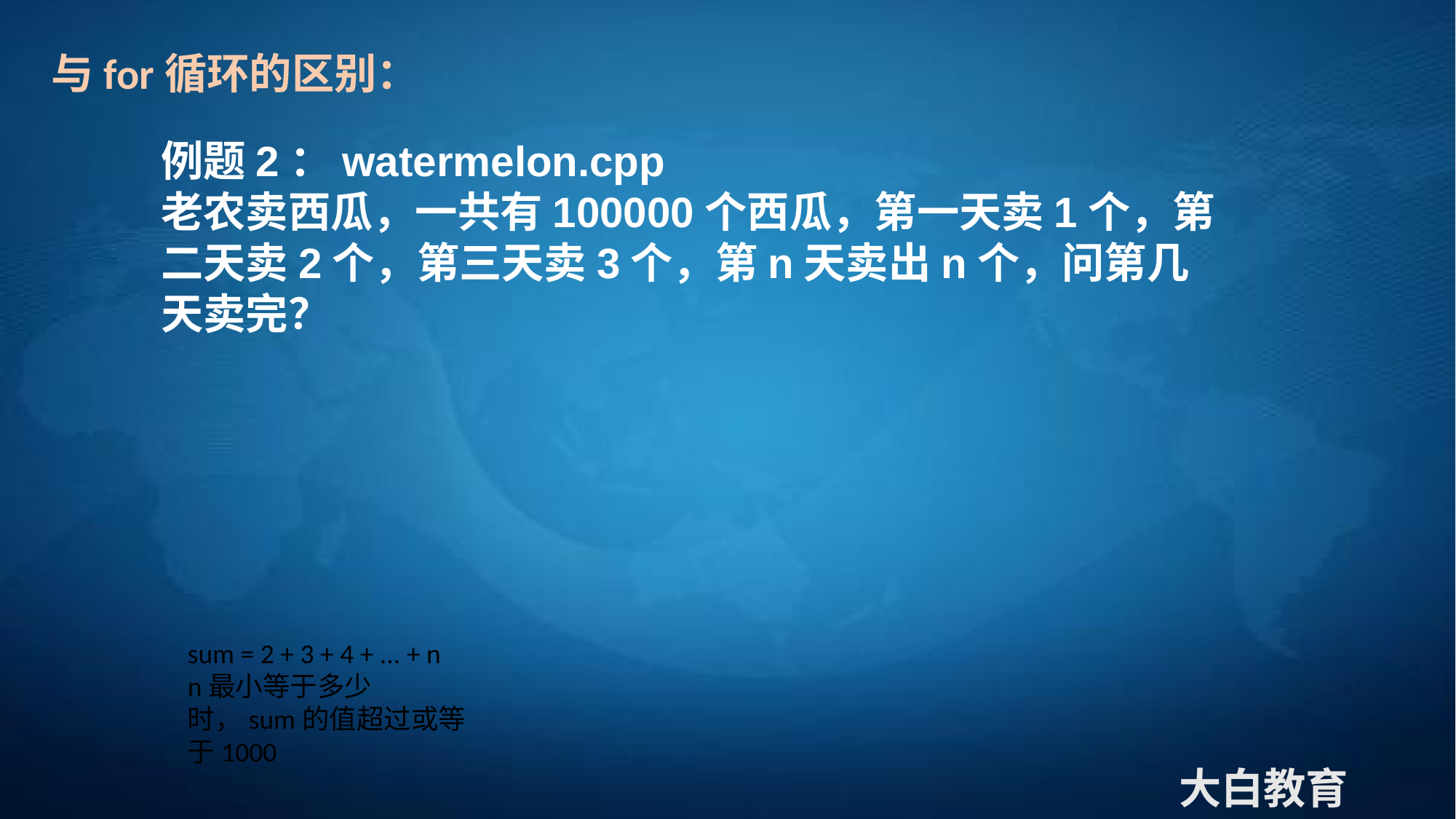

与for循环的区别：
例题2：watermelon.cpp
老农卖西瓜，一共有100000个西瓜，第一天卖1个，第二天卖2个，第三天卖3个，第n天卖出n个，问第几天卖完？

sum = 2 + 3 + 4 + ... + n
n最小等于多少时，sum的值超过或等于1000
大白教育